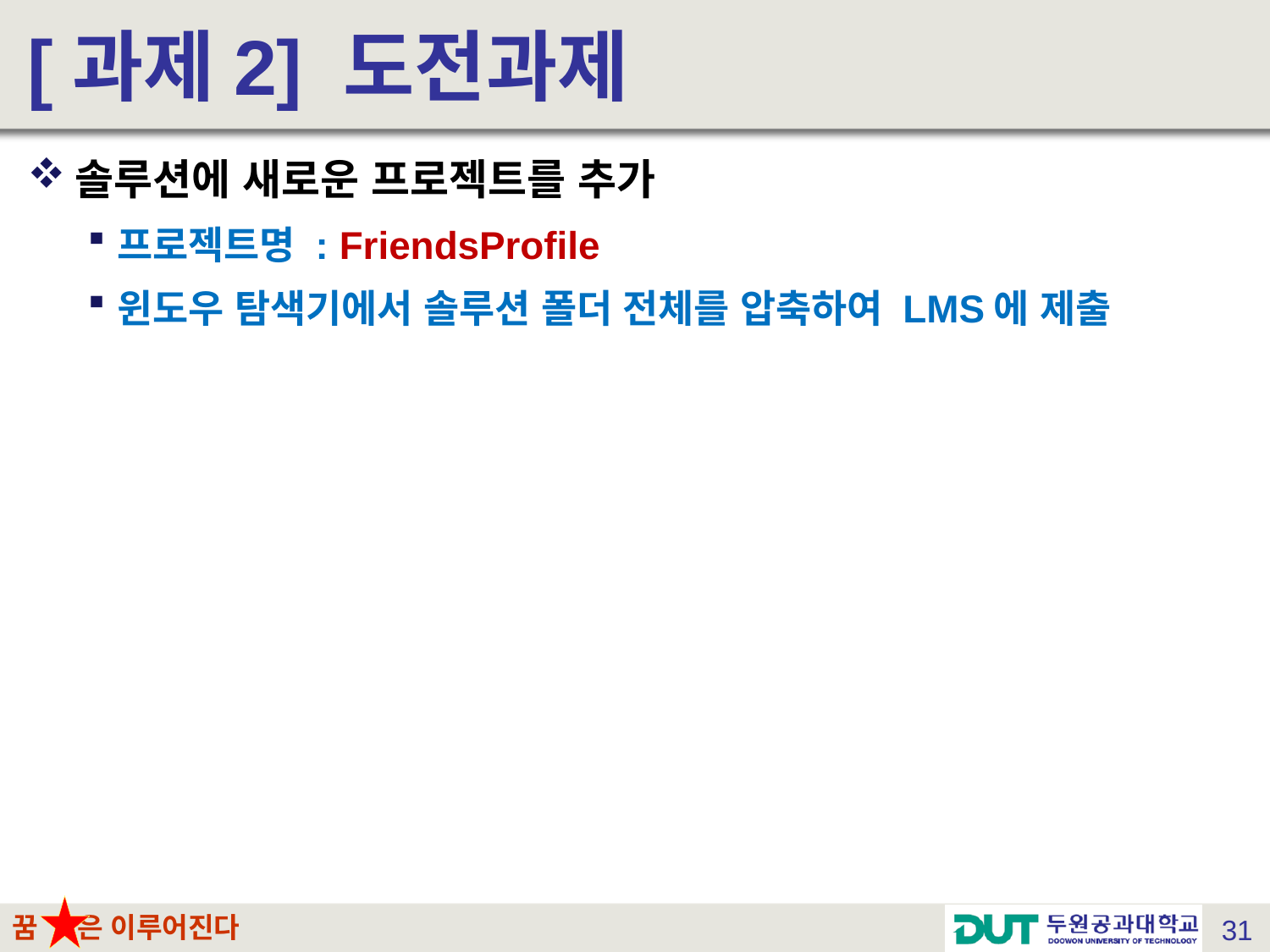

# [과제2] 도전과제
솔루션에 새로운 프로젝트를 추가
프로젝트명 : FriendsProfile
윈도우 탐색기에서 솔루션 폴더 전체를 압축하여 LMS에 제출